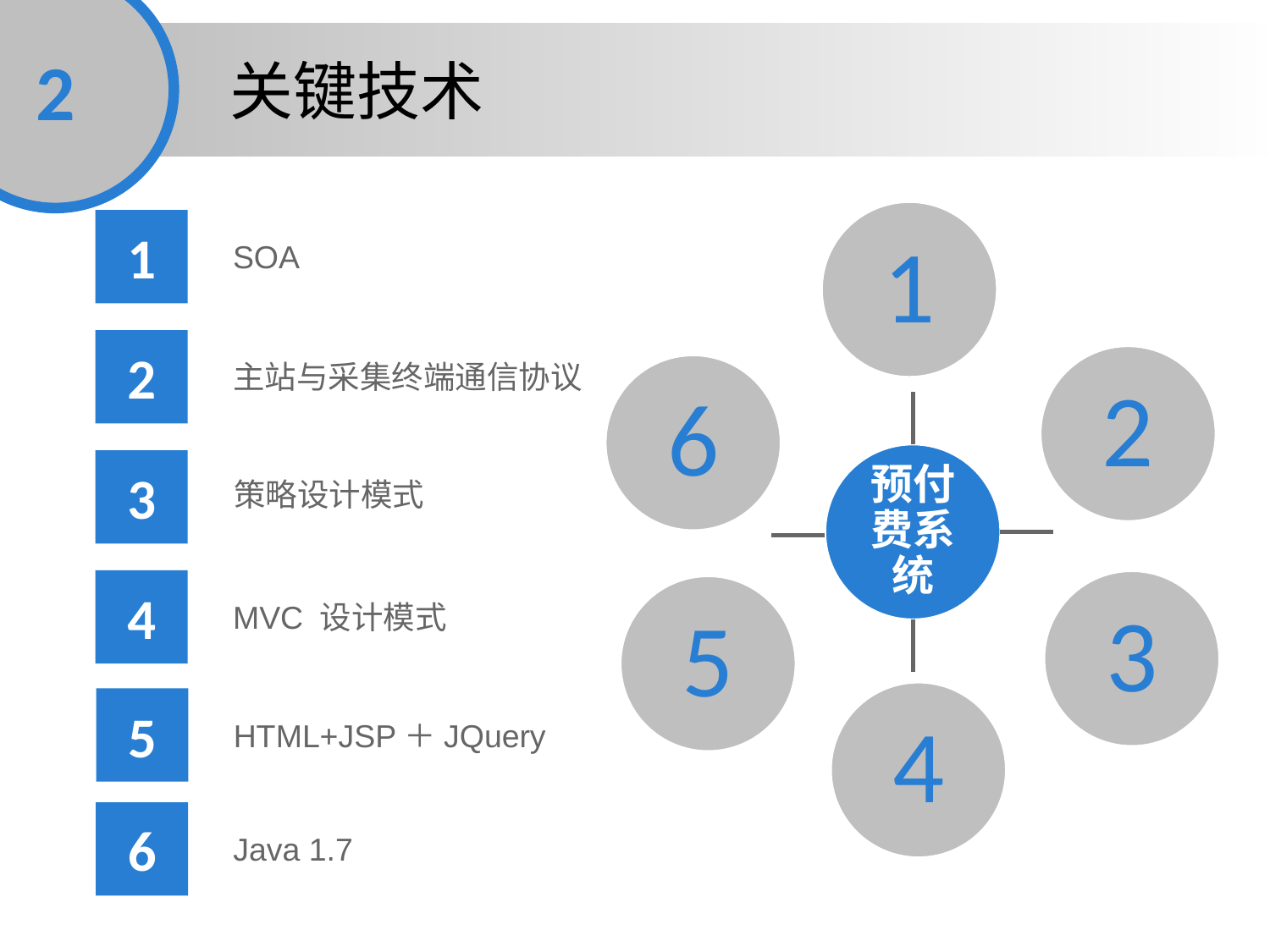

2

关键技术
1
1
SOA
2
2
主站与采集终端通信协议
6

预付费系统
3
策略设计模式

4
3
5
MVC 设计模式

4
5
HTML+JSP＋JQuery
6
Java 1.7